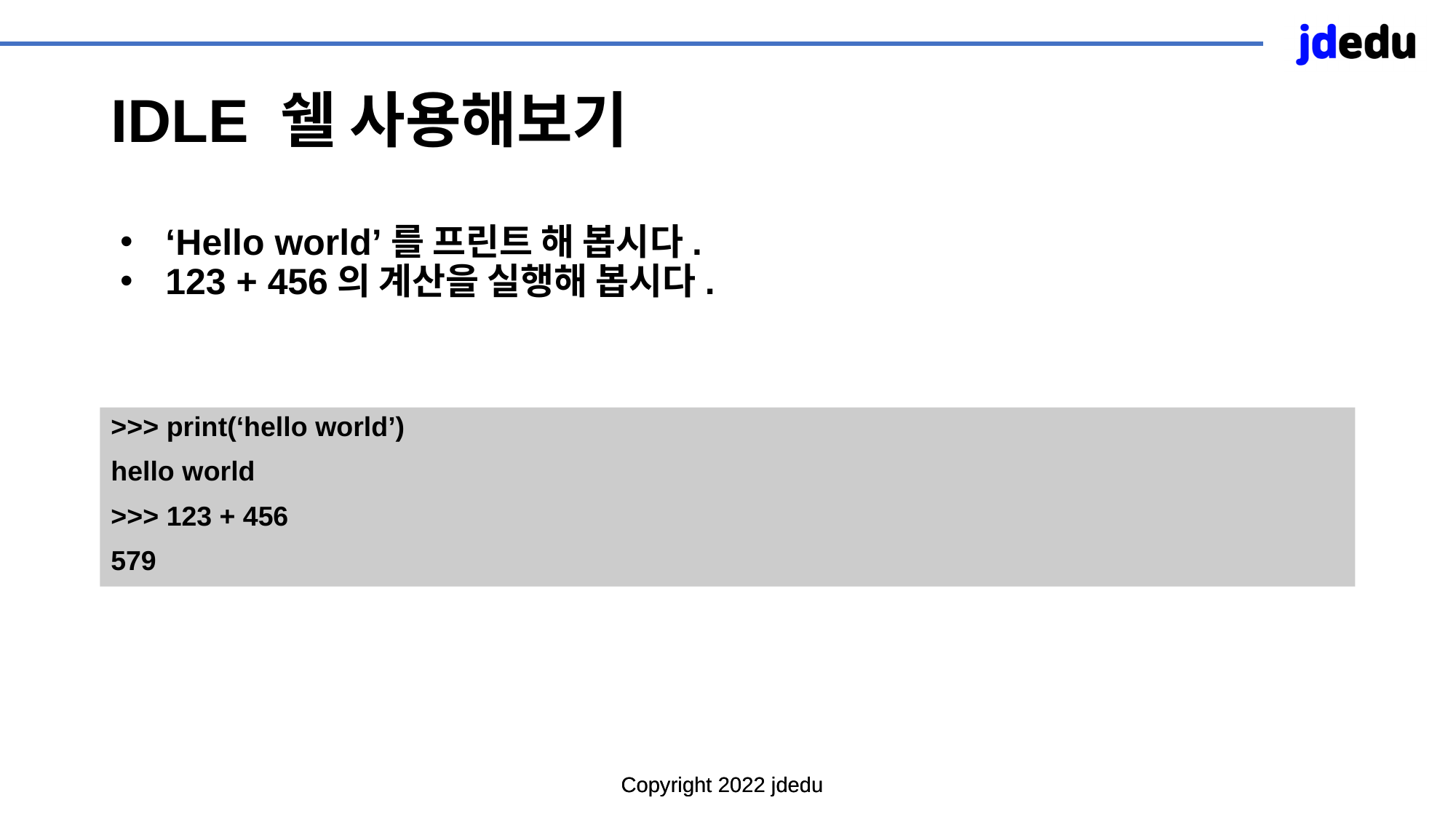

# IDLE 쉘 사용해보기
‘Hello world’를 프린트 해 봅시다.
123 + 456의 계산을 실행해 봅시다.
>>> print(‘hello world’)
hello world
>>> 123 + 456
579